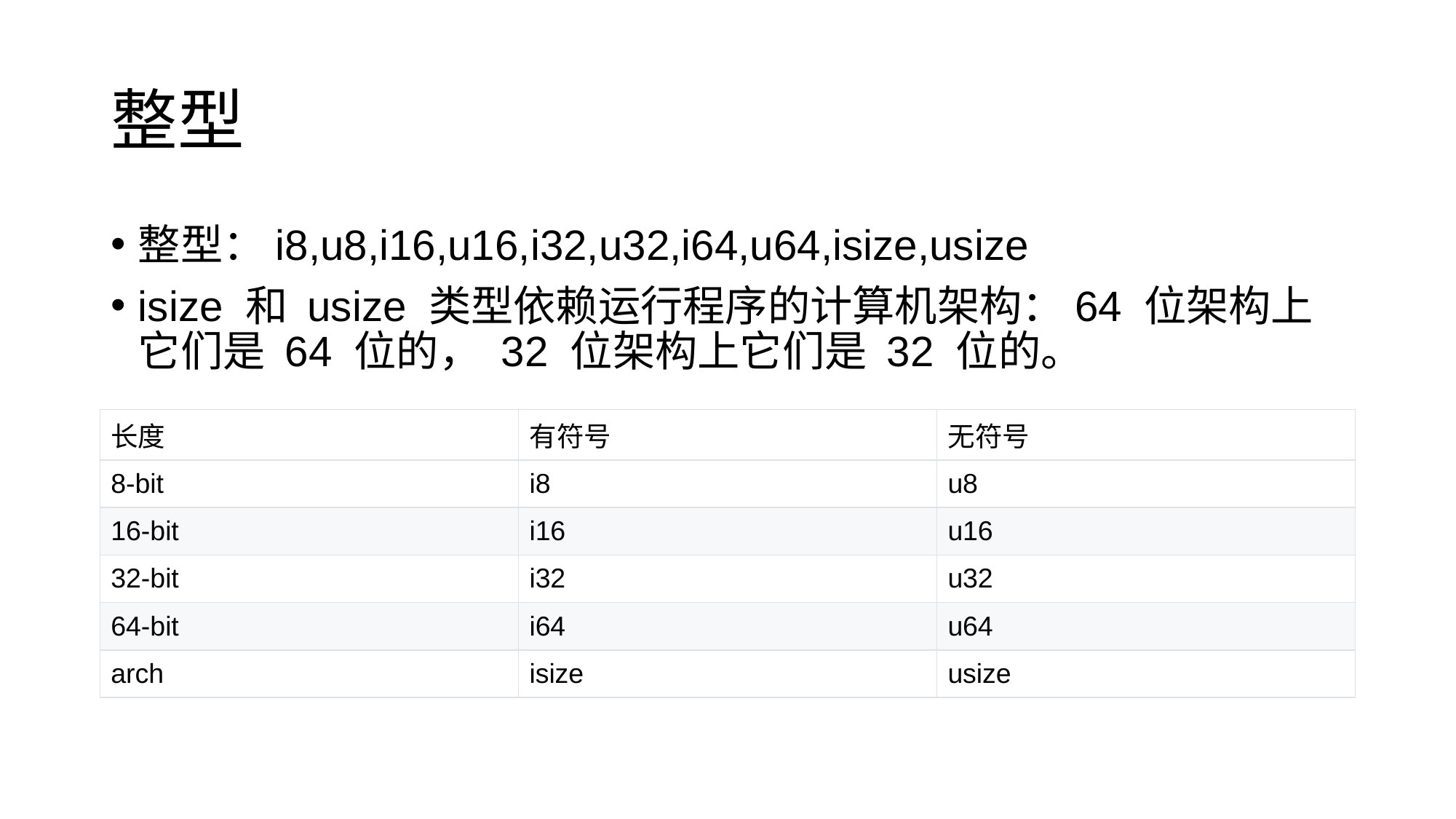

# 整型
整型：i8,u8,i16,u16,i32,u32,i64,u64,isize,usize
isize 和 usize 类型依赖运行程序的计算机架构：64 位架构上它们是 64 位的， 32 位架构上它们是 32 位的。

| 长度 | 有符号 | 无符号 |
| --- | --- | --- |
| 8-bit | i8 | u8 |
| 16-bit | i16 | u16 |
| 32-bit | i32 | u32 |
| 64-bit | i64 | u64 |
| arch | isize | usize |